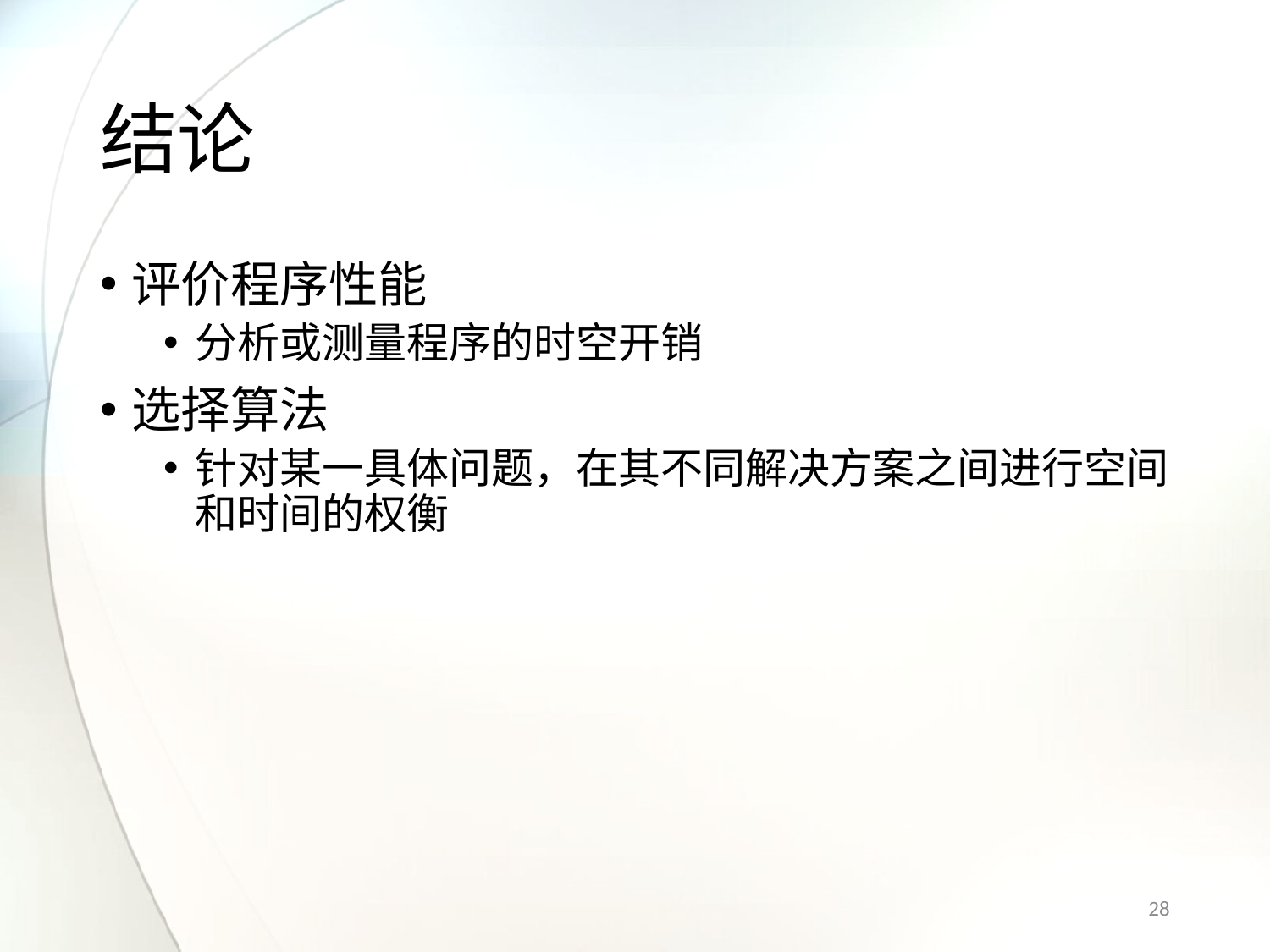

# 结论
评价程序性能
分析或测量程序的时空开销
选择算法
针对某一具体问题，在其不同解决方案之间进行空间和时间的权衡
28